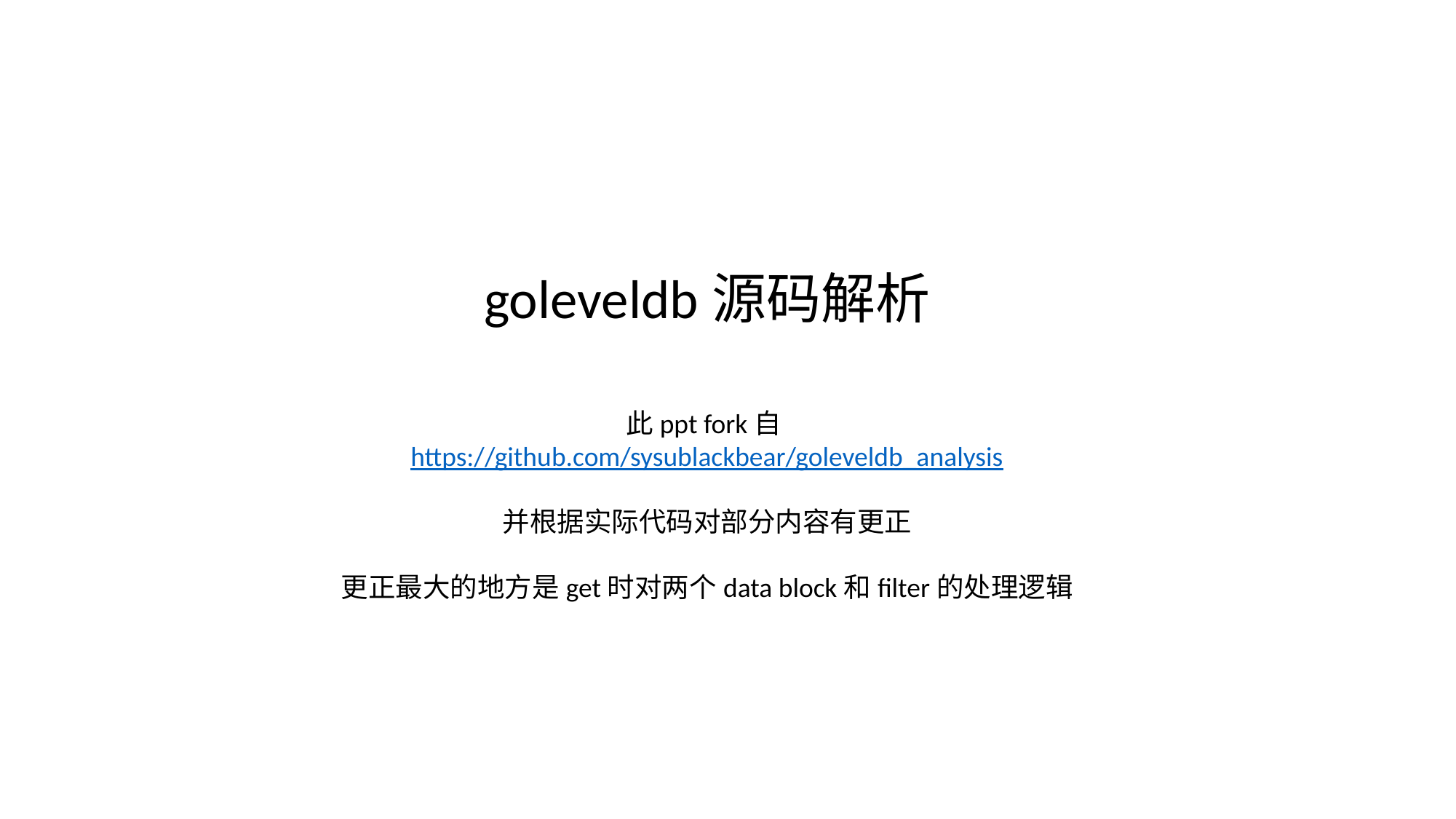

goleveldb源码解析
此ppt fork自https://github.com/sysublackbear/goleveldb_analysis

并根据实际代码对部分内容有更正

更正最大的地方是get时对两个data block和filter的处理逻辑